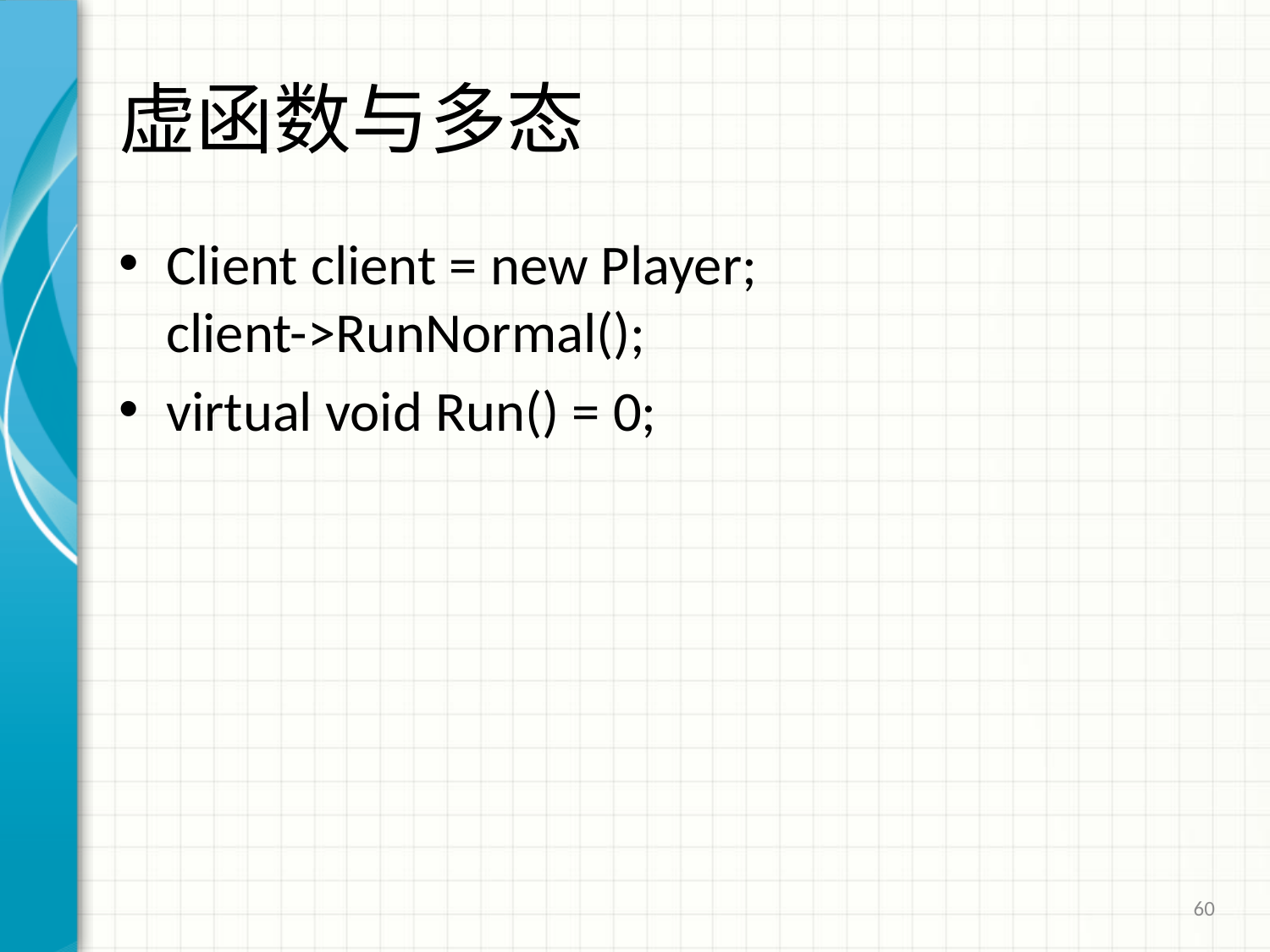

# 虚函数与多态
Client client = new Player;
client->RunNormal();
virtual void Run() = 0;
60